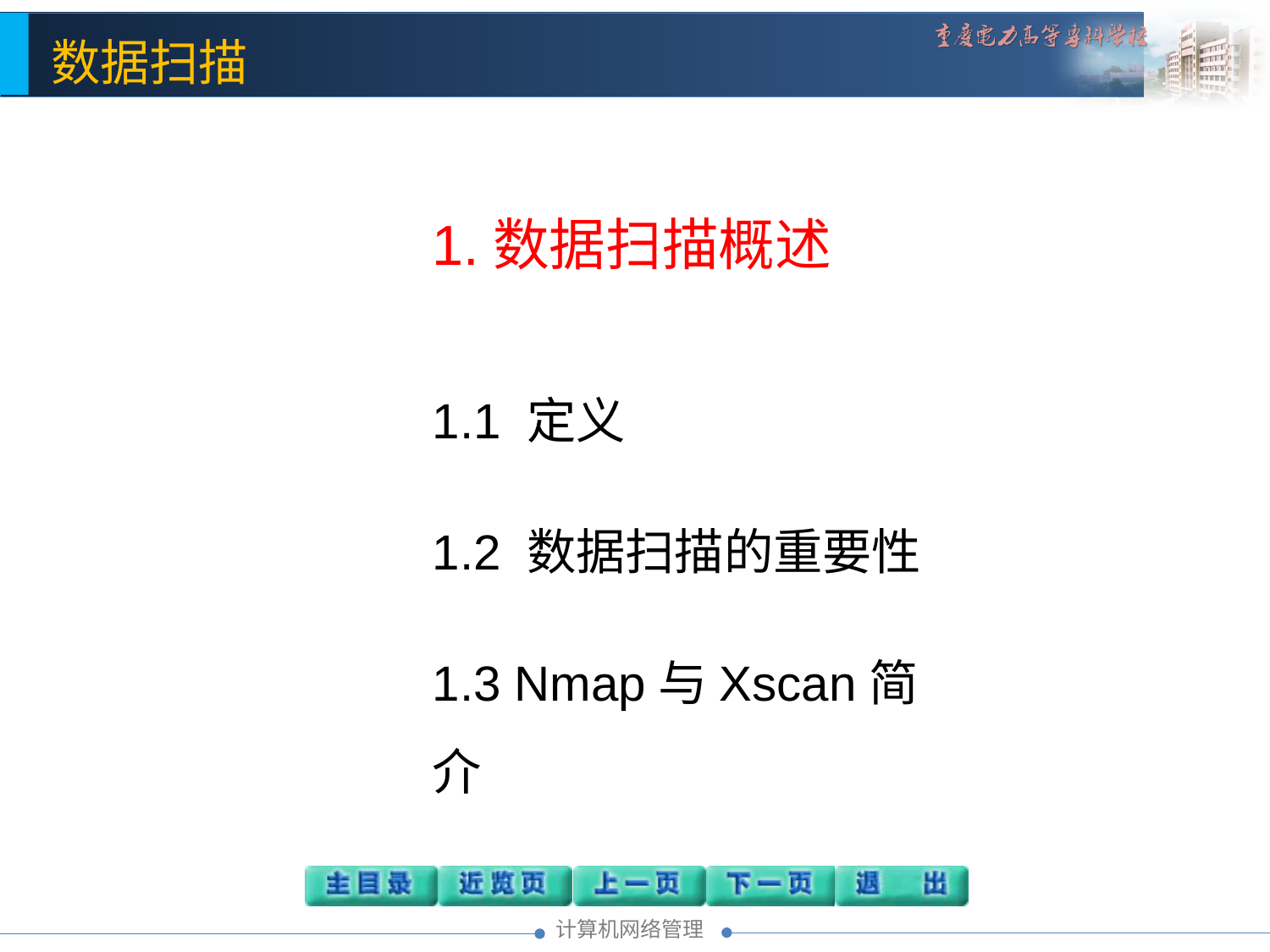

1.数据扫描概述
1.1 定义
1.2 数据扫描的重要性
1.3 Nmap与Xscan简介